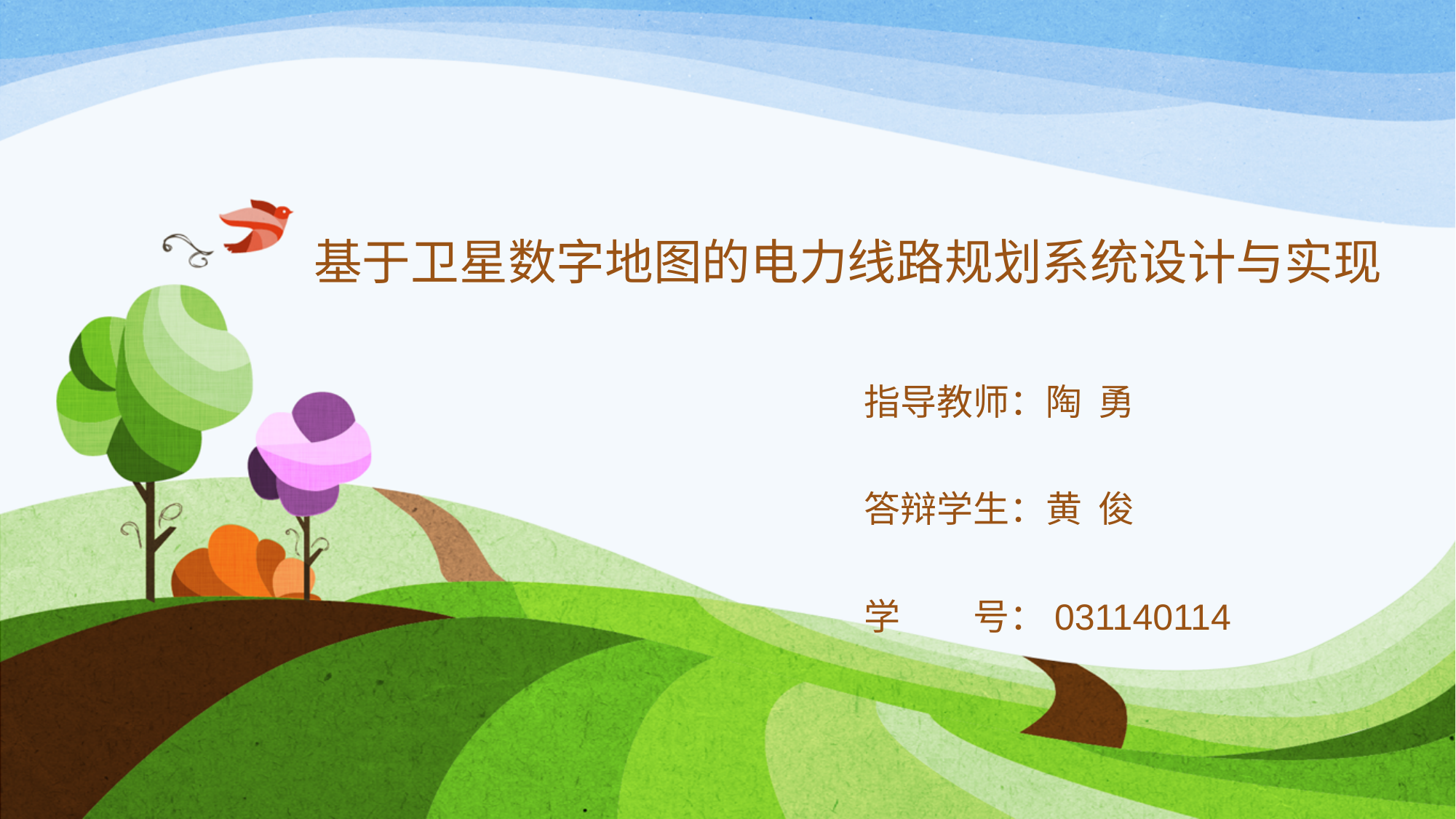

基于卫星数字地图的电力线路规划系统设计与实现
指导教师：陶  勇
答辩学生：黄  俊
学	号：031140114